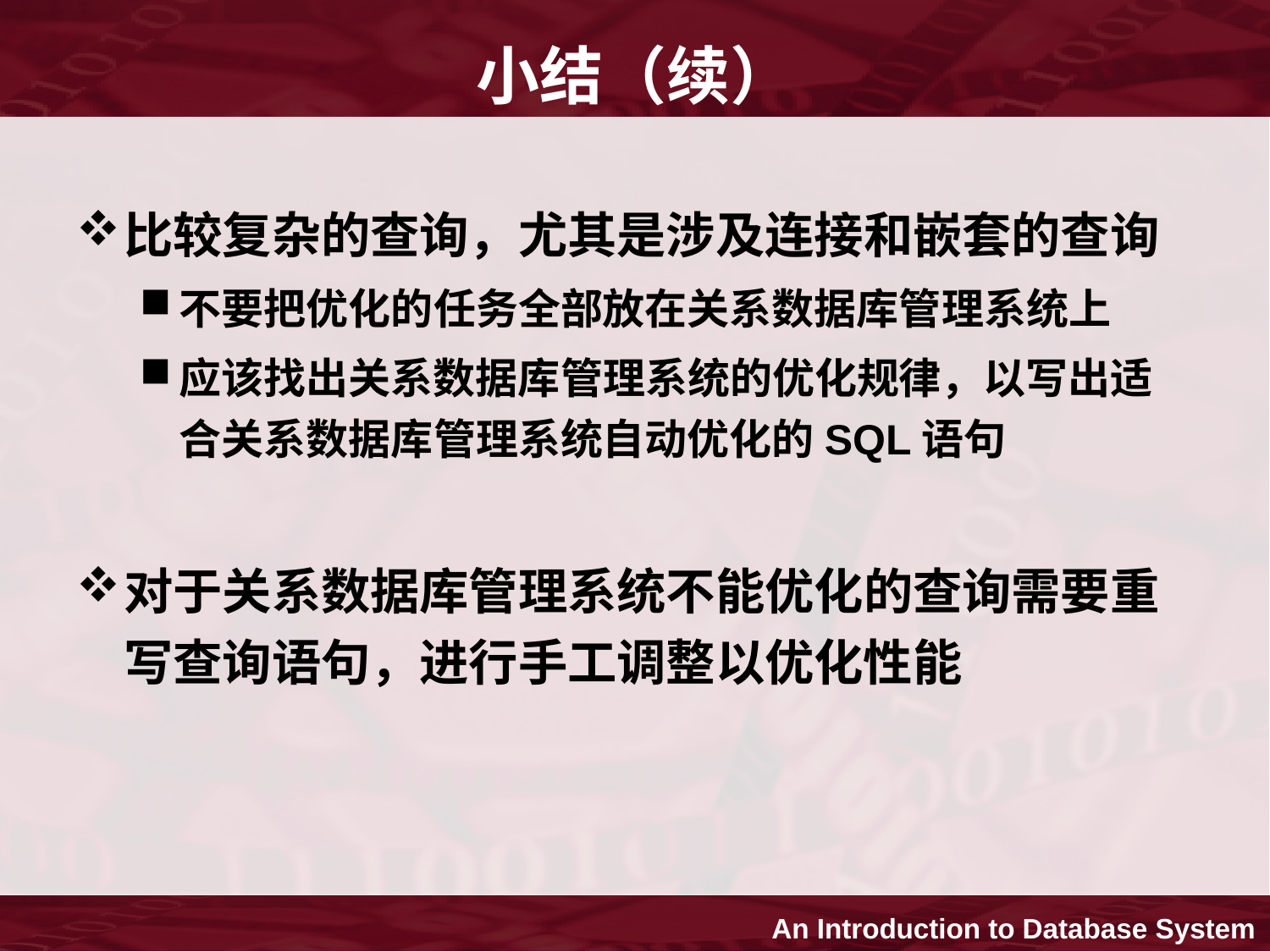

# 小结（续）
比较复杂的查询，尤其是涉及连接和嵌套的查询
不要把优化的任务全部放在关系数据库管理系统上
应该找出关系数据库管理系统的优化规律，以写出适合关系数据库管理系统自动优化的SQL语句

对于关系数据库管理系统不能优化的查询需要重写查询语句，进行手工调整以优化性能